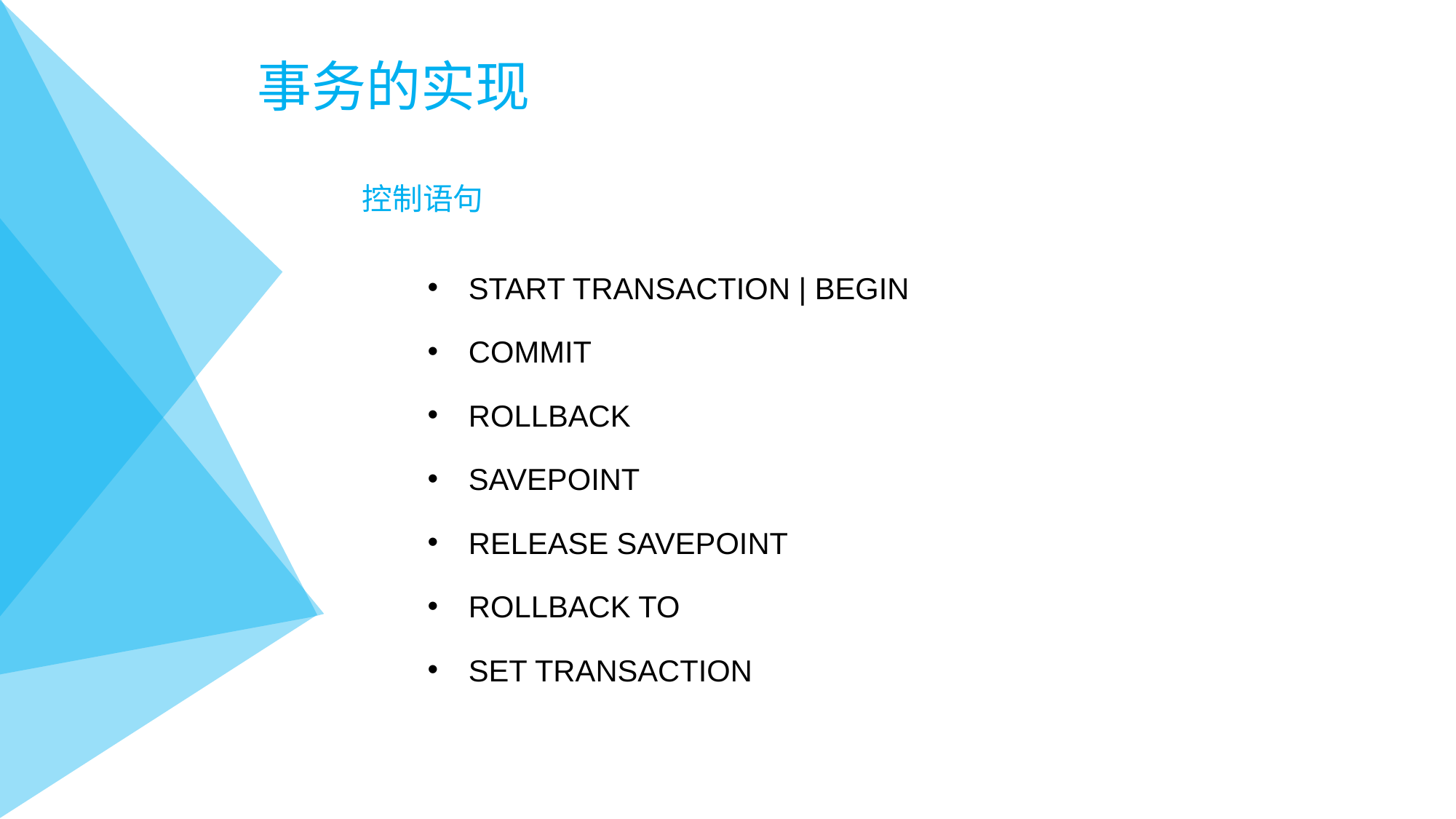

# 事务的实现
控制语句

START TRANSACTION | BEGIN
COMMIT
ROLLBACK
SAVEPOINT
RELEASE SAVEPOINT
ROLLBACK TO
SET TRANSACTION